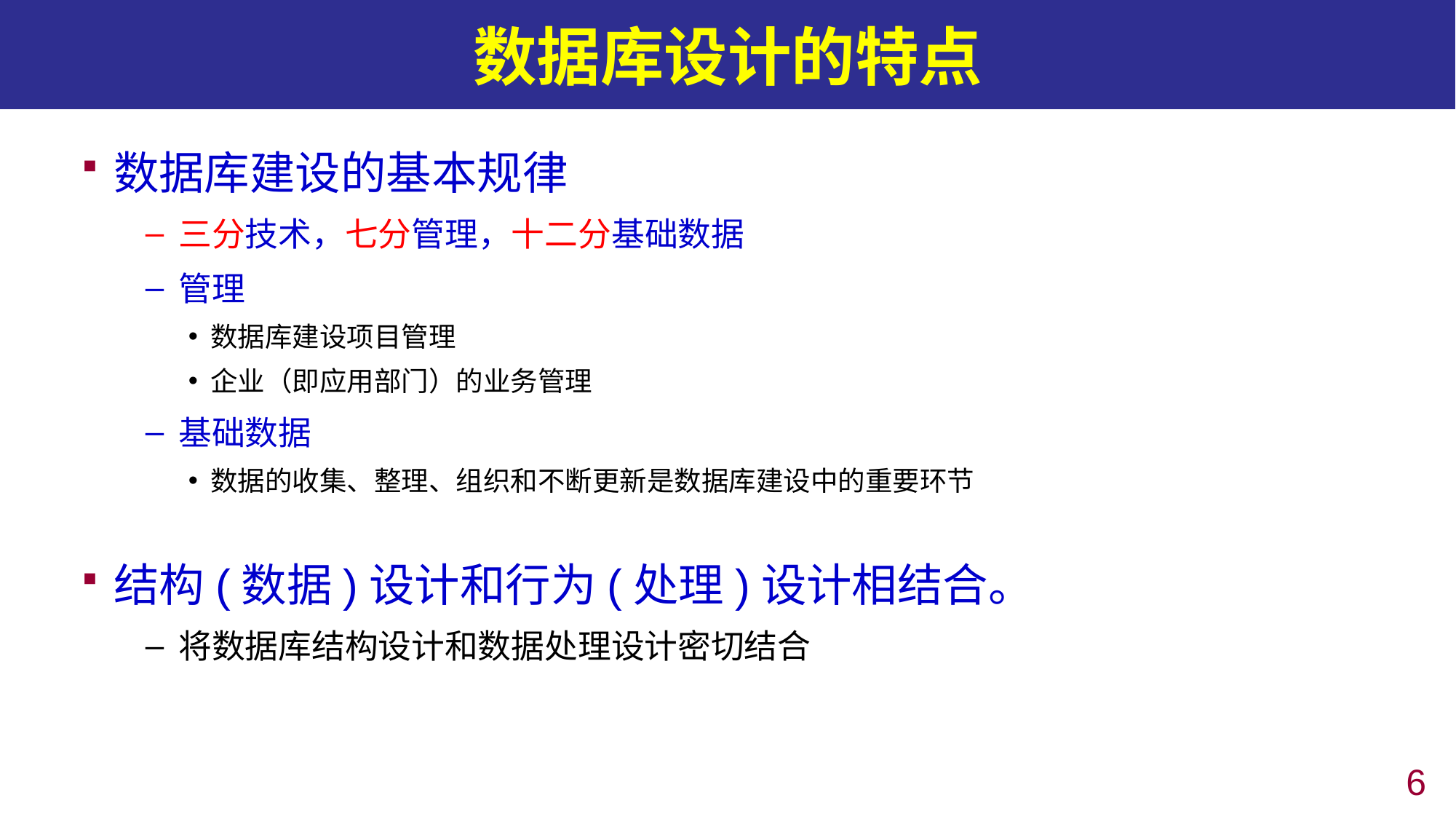

# 数据库设计的特点
数据库建设的基本规律
三分技术，七分管理，十二分基础数据
管理
数据库建设项目管理
企业（即应用部门）的业务管理
基础数据
数据的收集、整理、组织和不断更新是数据库建设中的重要环节

结构(数据)设计和行为(处理)设计相结合。
将数据库结构设计和数据处理设计密切结合
6